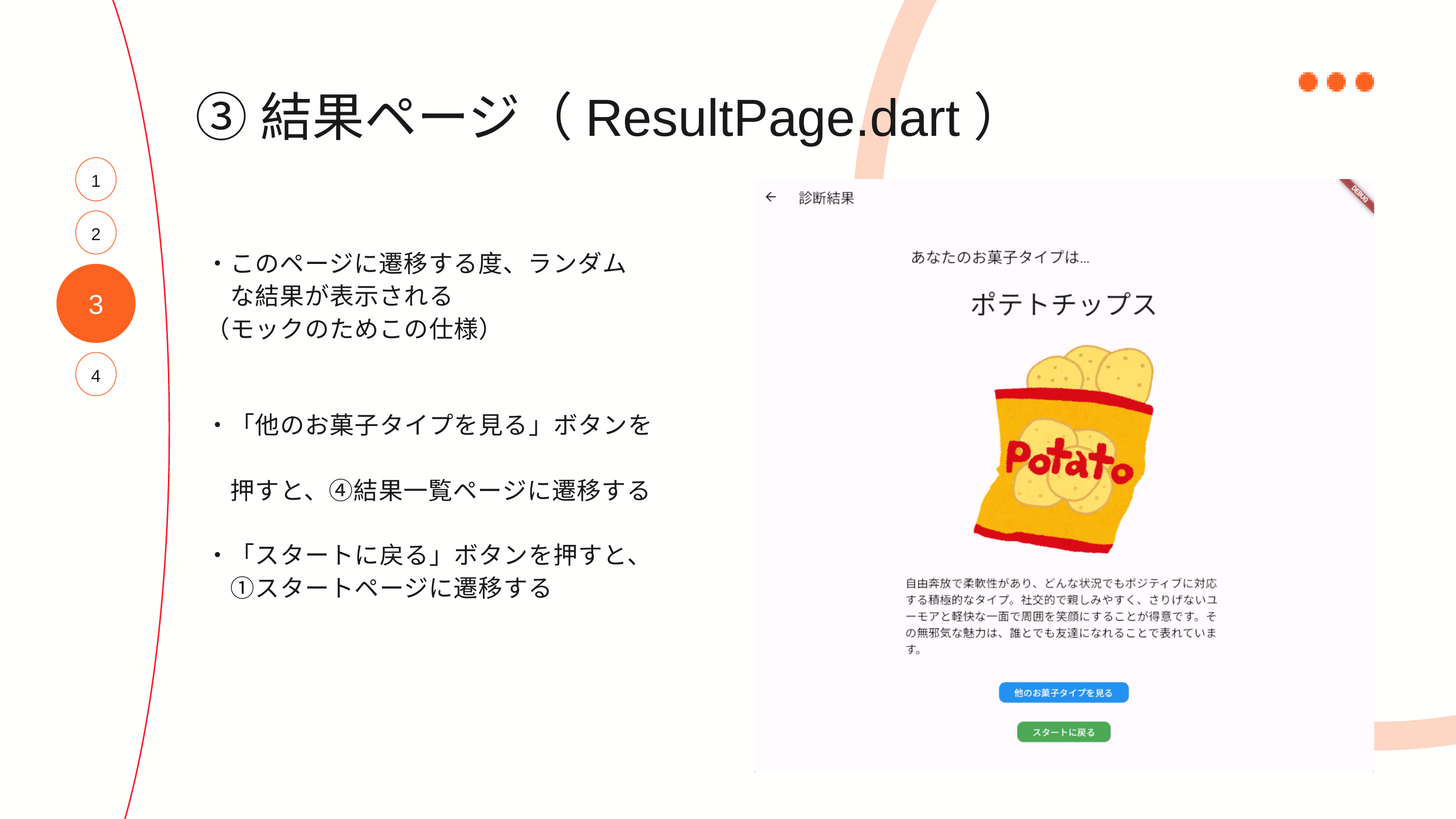

③結果ページ（ResultPage.dart）

1

2
・このページに遷移する度、ランダム
　な結果が表示される
（モックのためこの仕様）

3

4
・「他のお菓子タイプを見る」ボタンを
　押すと、④結果一覧ページに遷移する
・「スタートに戻る」ボタンを押すと、
　①スタートページに遷移する